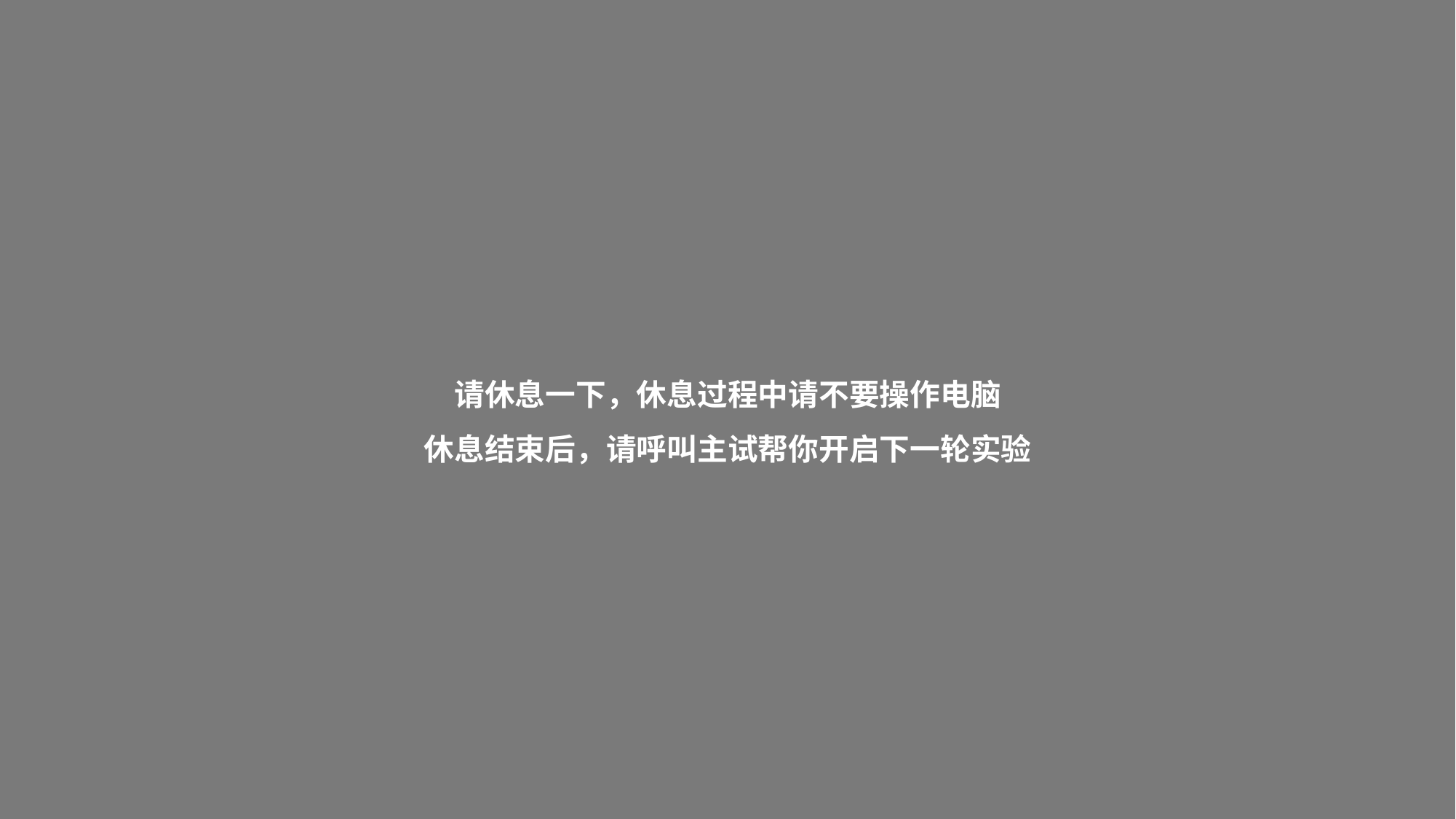

请休息一下，休息过程中请不要操作电脑
休息结束后，请呼叫主试帮你开启下一轮实验